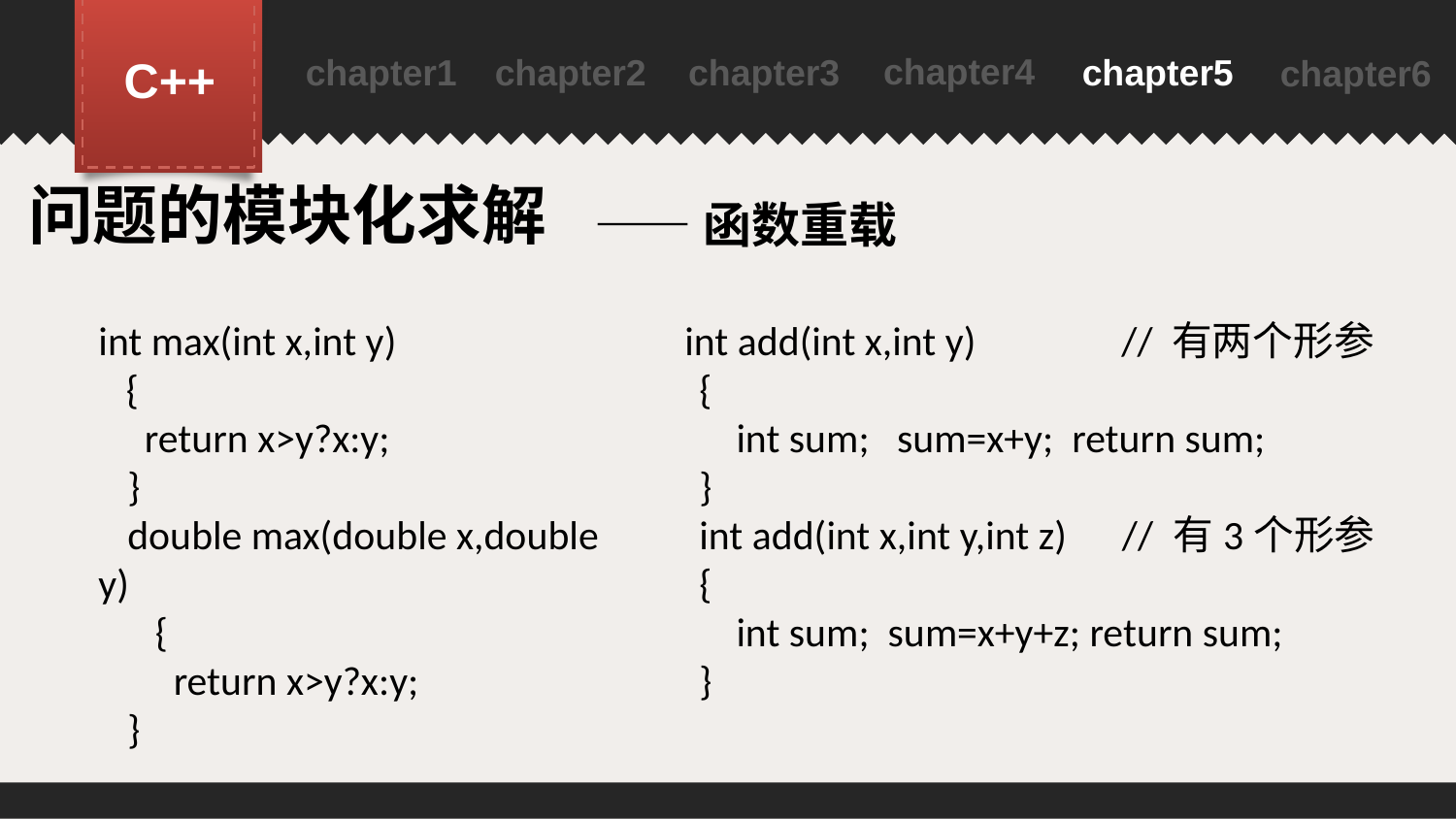

chapter4
C++
chapter1
chapter2
chapter3
chapter5
chapter6
PPT模板下载：www.1ppt.com/moban/     行业PPT模板：www.1ppt.com/hangye/
节日PPT模板：www.1ppt.com/jieri/           PPT素材下载：www.1ppt.com/sucai/
PPT背景图片：www.1ppt.com/beijing/      PPT图表下载：www.1ppt.com/tubiao/
优秀PPT下载：www.1ppt.com/xiazai/        PPT教程： www.1ppt.com/powerpoint/
Word教程： www.1ppt.com/word/              Excel教程：www.1ppt.com/excel/
资料下载：www.1ppt.com/ziliao/                PPT课件下载：www.1ppt.com/kejian/
范文下载：www.1ppt.com/fanwen/             试卷下载：www.1ppt.com/shiti/
教案下载：www.1ppt.com/jiaoan/

问题的模块化求解
——函数重载
int max(int x,int y)
   {
     return x>y?x:y;
}
double max(double x,double y)
   {
     return x>y?x:y;
}
int add(int x,int y) 	// 有两个形参
{
    int sum;   sum=x+y;  return sum;
}
int add(int x,int y,int z)      // 有3个形参
{
    int sum;  sum=x+y+z; return sum;
}